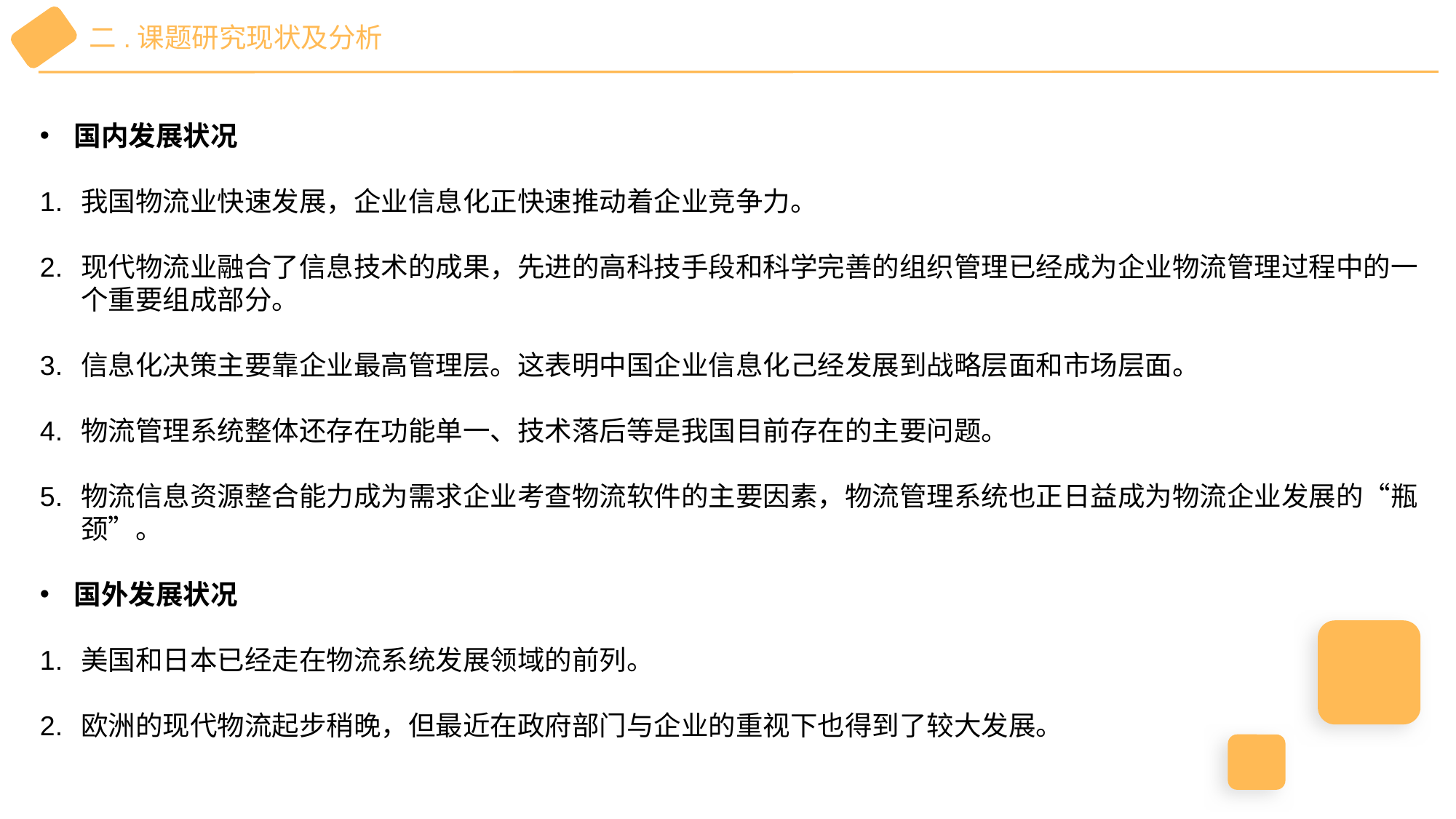

二.课题研究现状及分析

国内发展状况

我国物流业快速发展，企业信息化正快速推动着企业竞争力。

现代物流业融合了信息技术的成果，先进的高科技手段和科学完善的组织管理已经成为企业物流管理过程中的一个重要组成部分。

信息化决策主要靠企业最高管理层。这表明中国企业信息化己经发展到战略层面和市场层面。

物流管理系统整体还存在功能单一、技术落后等是我国目前存在的主要问题。

物流信息资源整合能力成为需求企业考查物流软件的主要因素，物流管理系统也正日益成为物流企业发展的“瓶颈”。

国外发展状况

美国和日本已经走在物流系统发展领域的前列。

欧洲的现代物流起步稍晚，但最近在政府部门与企业的重视下也得到了较大发展。